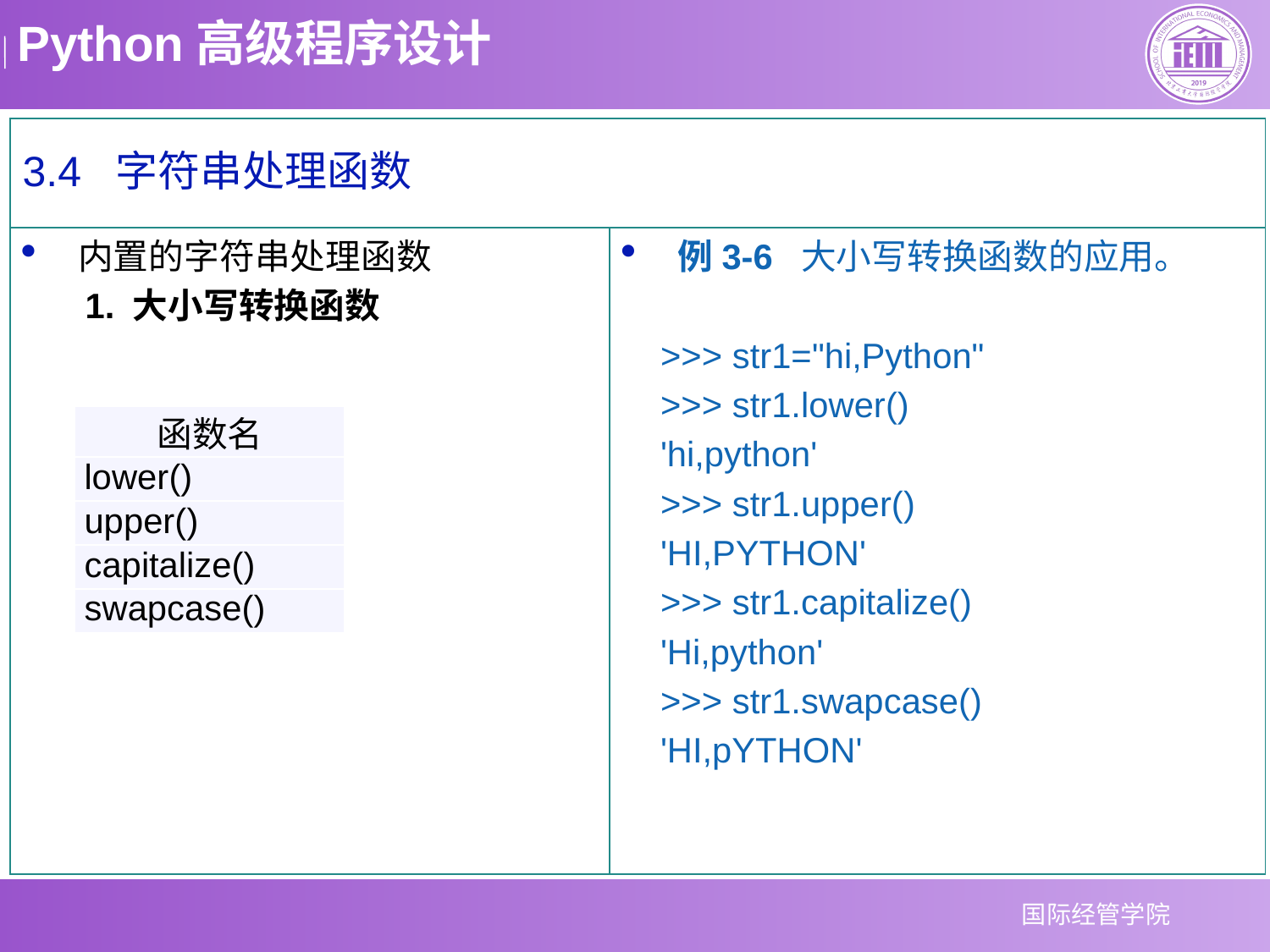

3.4  字符串处理函数
内置的字符串处理函数
1. 大小写转换函数

例3-6  大小写转换函数的应用。

>>> str1="hi,Python"
>>> str1.lower()
'hi,python'
>>> str1.upper()
'HI,PYTHON'
>>> str1.capitalize()
'Hi,python'
>>> str1.swapcase()
'HI,pYTHON'

| 函数名 |
| --- |
| lower() |
| upper() |
| capitalize() |
| swapcase() |